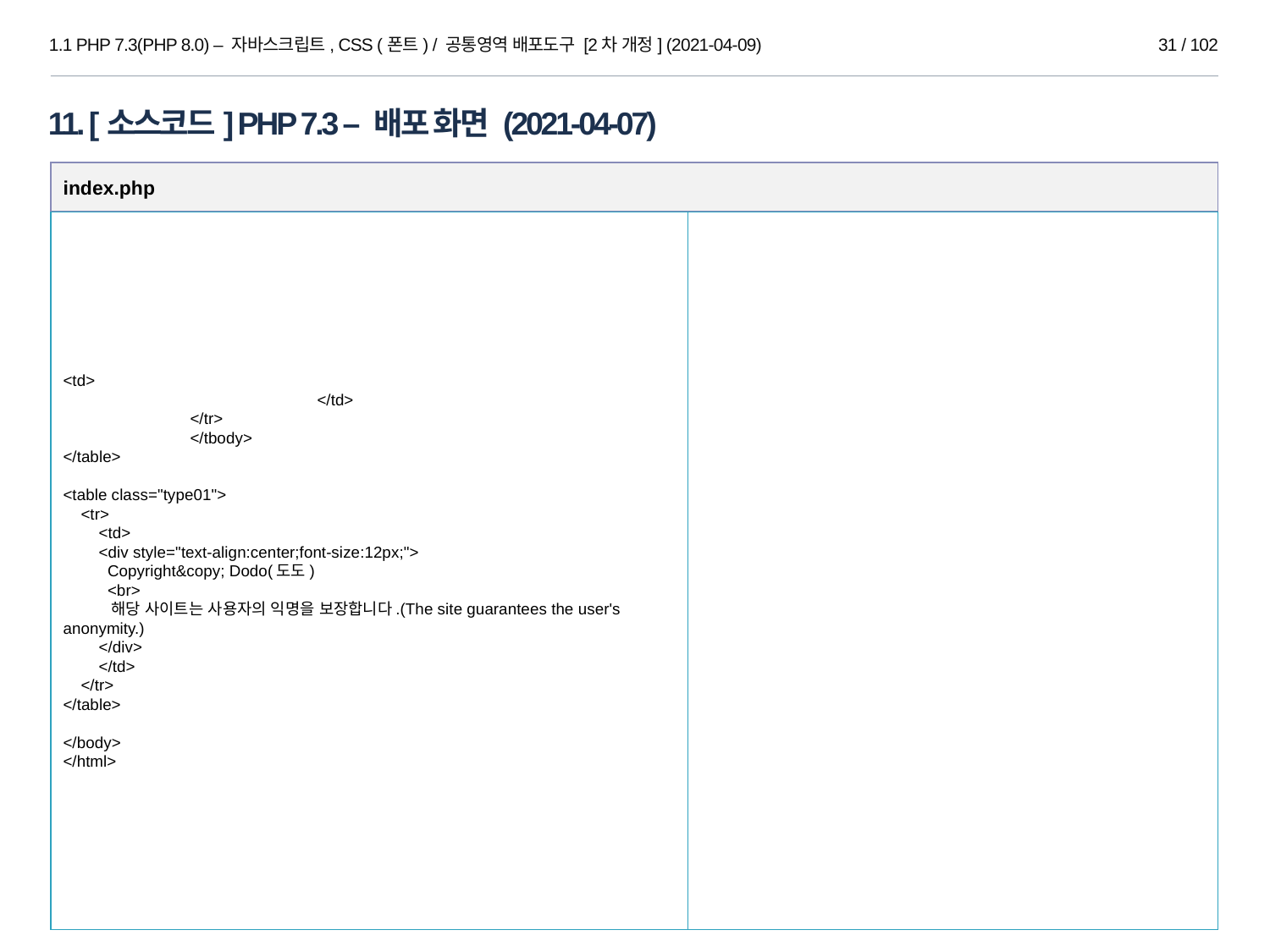

1.1 PHP 7.3(PHP 8.0) – 자바스크립트, CSS (폰트) / 공통영역 배포도구 [2차 개정] (2021-04-09)
31 / 102

11. [소스코드] PHP 7.3 – 배포 화면 (2021-04-07)
index.php
<td>
		</td>
	</tr>
	</tbody>
</table>

<table class="type01">
    <tr>
        <td>
        <div style="text-align:center;font-size:12px;">
          Copyright&copy; Dodo(도도)
          <br>
          해당 사이트는 사용자의 익명을 보장합니다.(The site guarantees the user's anonymity.)
        </div>
        </td>
    </tr>
</table>

</body>
</html>